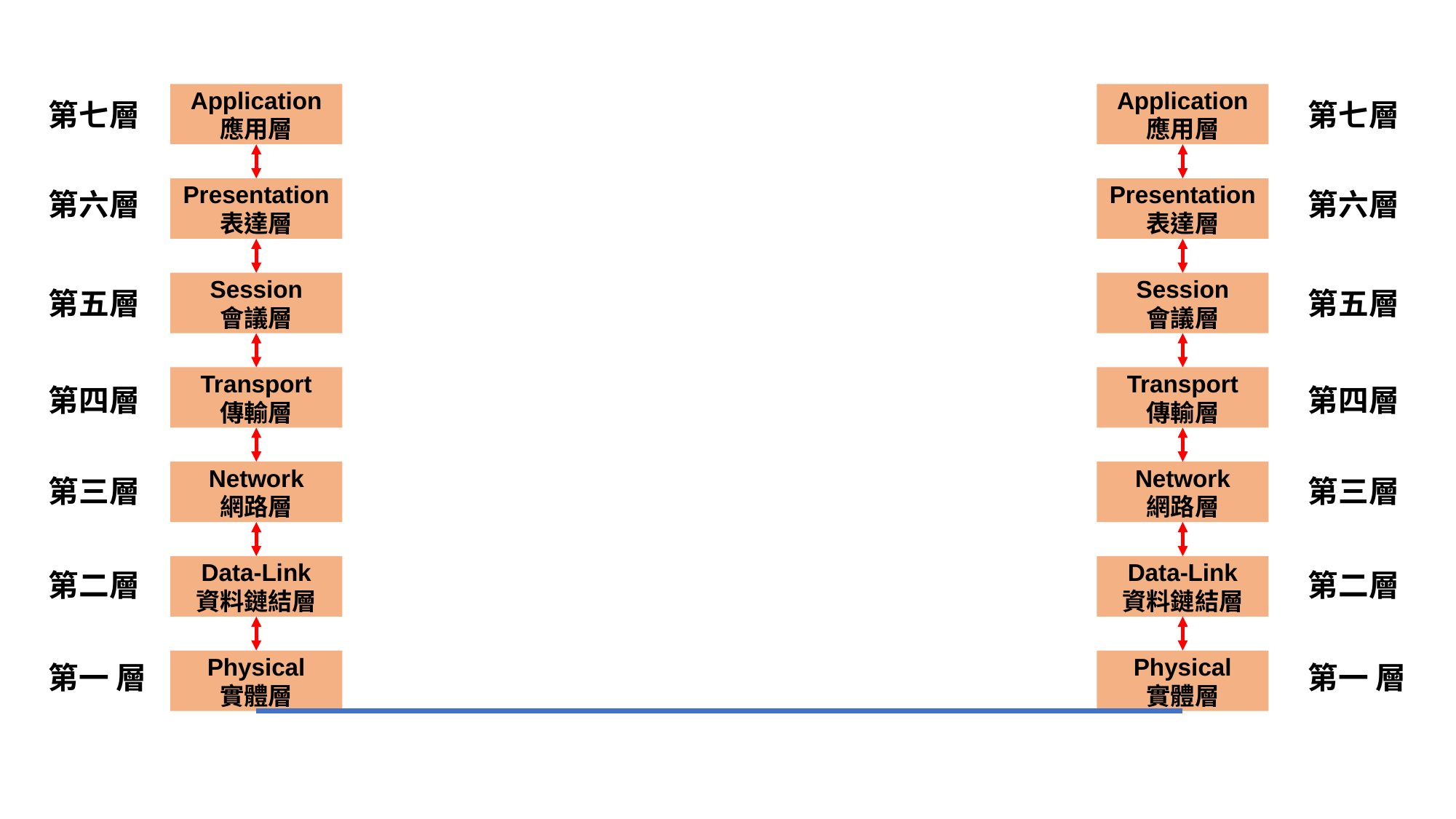

Application
應用層
Application
應用層
第七層
第七層
Presentation
表達層
Presentation
表達層
第六層
第六層
Session
會議層
Session
會議層
第五層
第五層
Transport
傳輸層
Transport
傳輸層
第四層
第四層
Network
網路層
Network
網路層
第三層
第三層
Data-Link
資料鏈結層
Data-Link
資料鏈結層
第二層
第二層
Physical
實體層
Physical
實體層
第一 層
第一 層